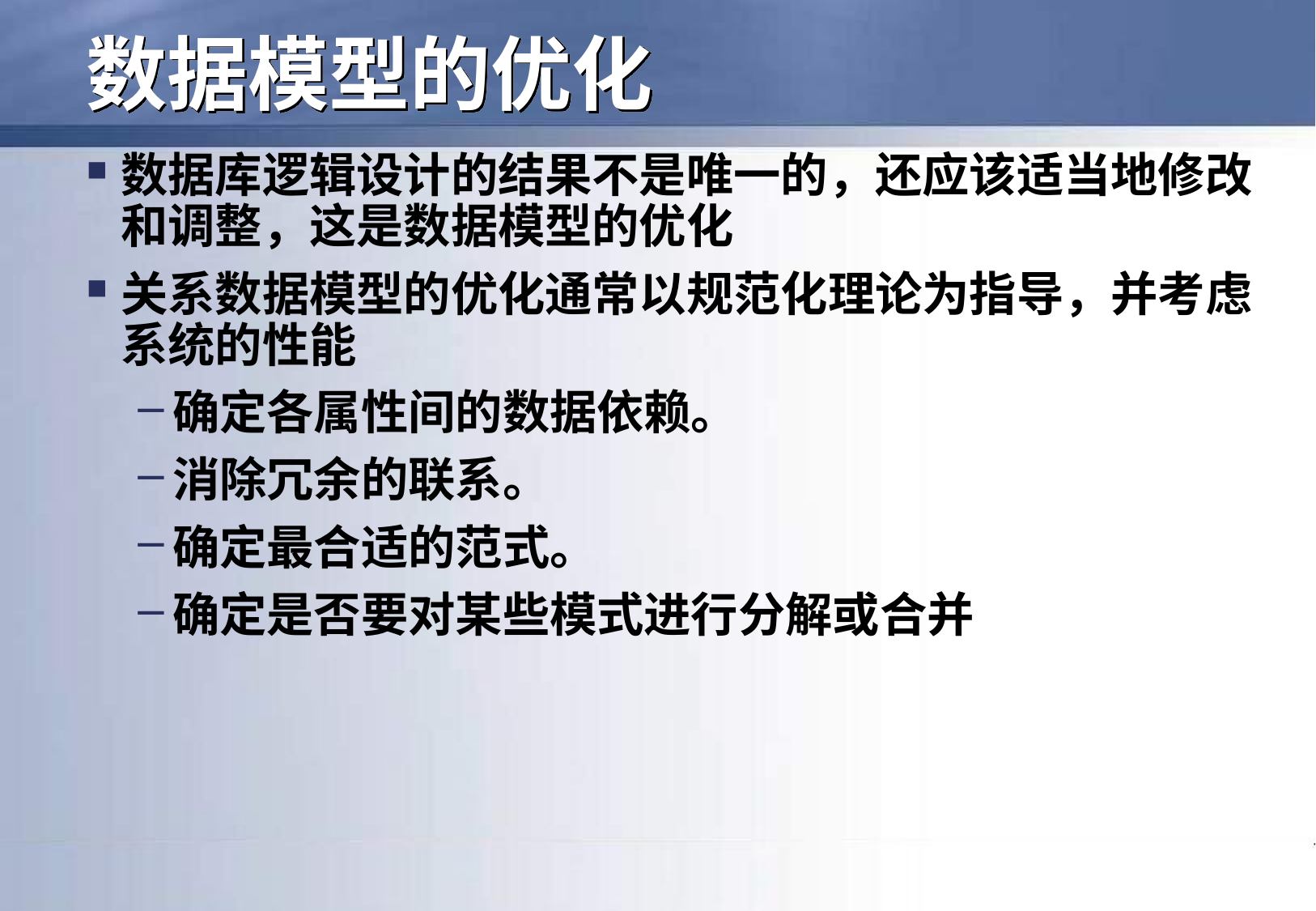

# 数据模型的优化
数据库逻辑设计的结果不是唯一的，还应该适当地修改和调整，这是数据模型的优化
关系数据模型的优化通常以规范化理论为指导，并考虑系统的性能
确定各属性间的数据依赖。
消除冗余的联系。
确定最合适的范式。
确定是否要对某些模式进行分解或合并
49